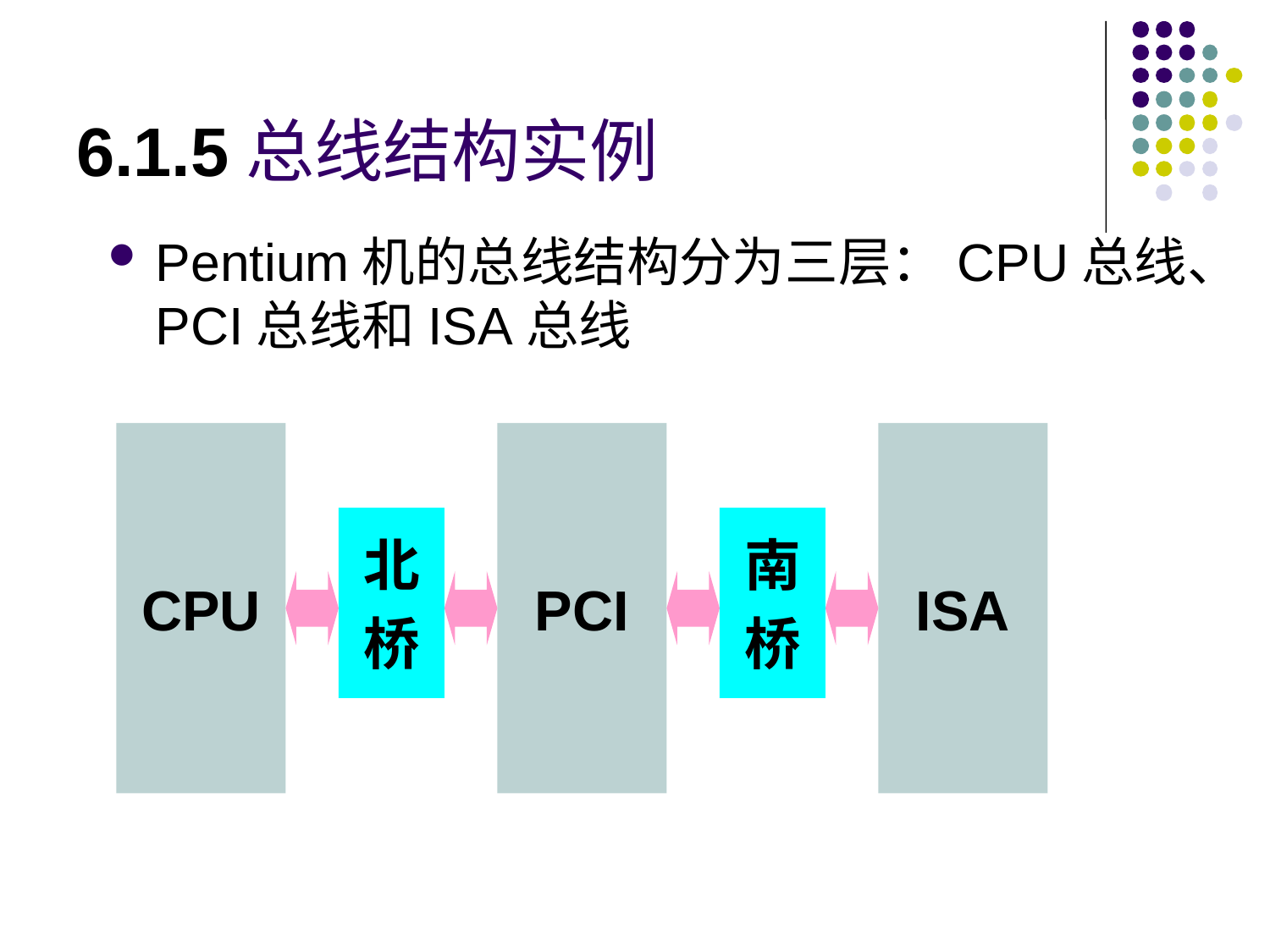

# 6.1.5总线结构实例
Pentium机的总线结构分为三层：CPU总线、PCI总线和ISA总线
CPU
PCI
ISA
北
桥
南
桥

27